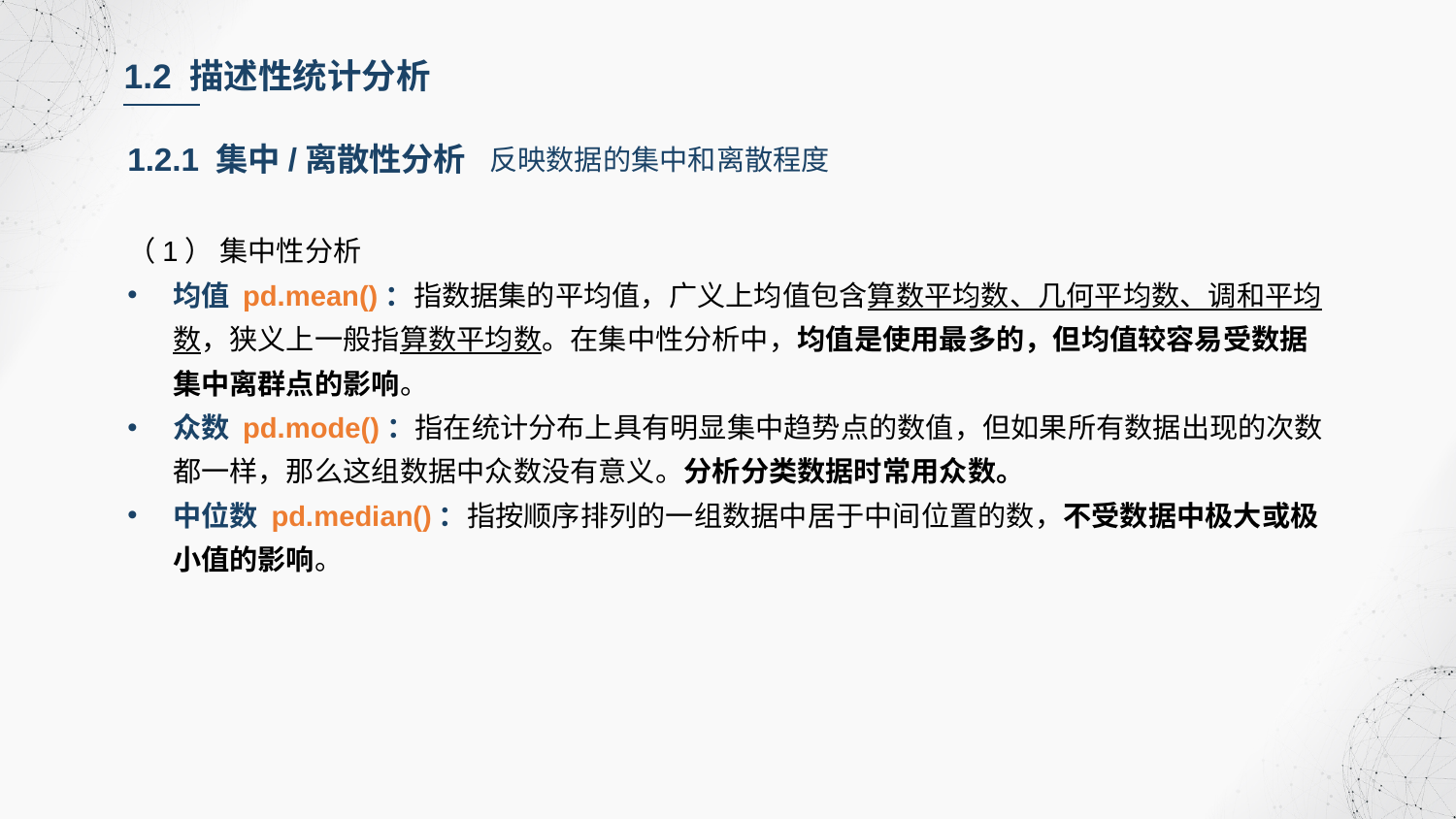

1.2 描述性统计分析
1.2.1 集中/离散性分析
反映数据的集中和离散程度
（1） 集中性分析
均值 pd.mean()：指数据集的平均值，广义上均值包含算数平均数、几何平均数、调和平均数，狭义上一般指算数平均数。在集中性分析中，均值是使用最多的，但均值较容易受数据集中离群点的影响。
众数 pd.mode()：指在统计分布上具有明显集中趋势点的数值，但如果所有数据出现的次数都一样，那么这组数据中众数没有意义。分析分类数据时常用众数。
中位数 pd.median()：指按顺序排列的一组数据中居于中间位置的数，不受数据中极大或极小值的影响。